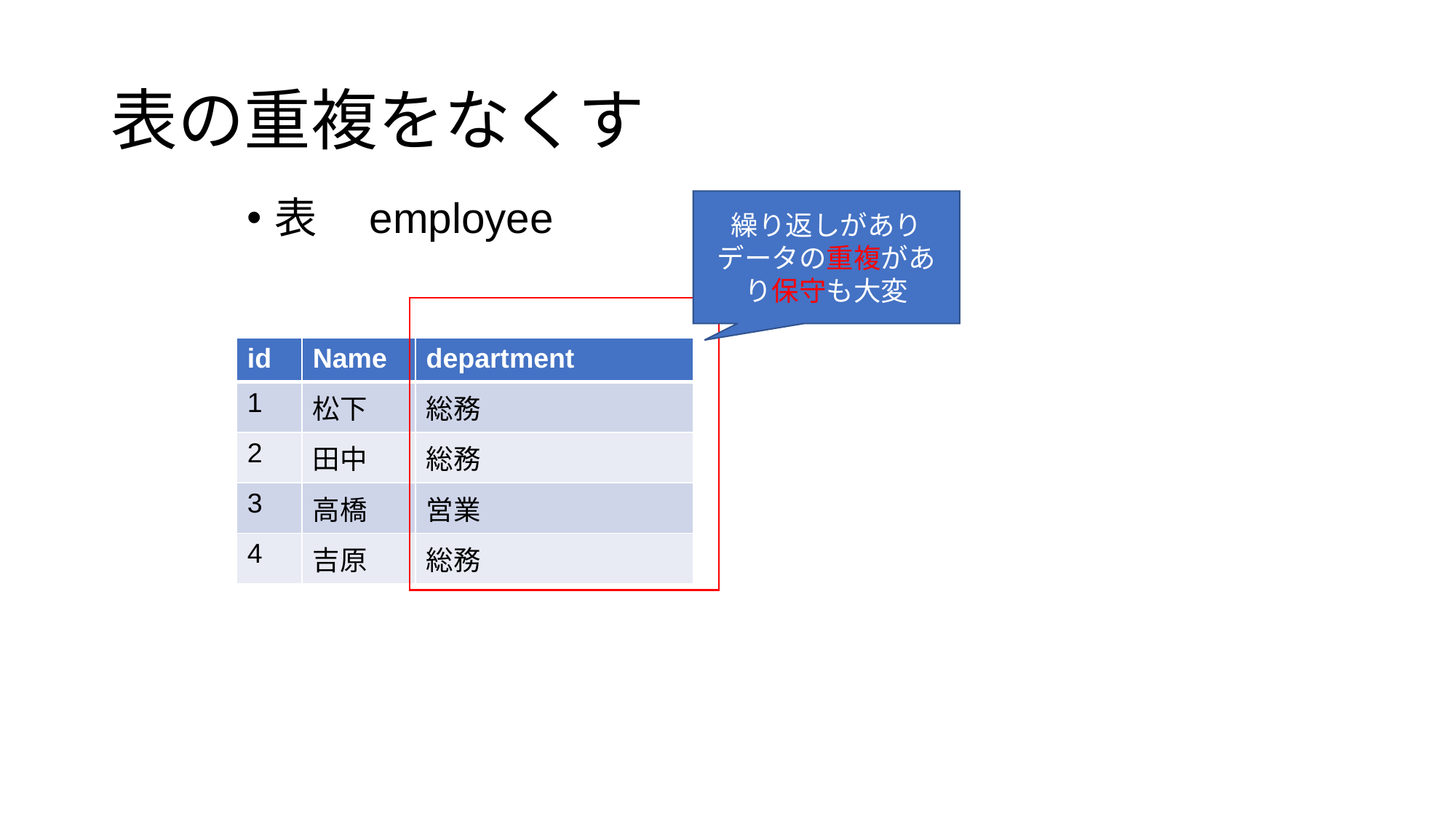

# 表の重複をなくす
表　employee
繰り返しがありデータの重複があり保守も大変

| id | Name | department |
| --- | --- | --- |
| 1 | 松下 | 総務 |
| 2 | 田中 | 総務 |
| 3 | 高橋 | 営業 |
| 4 | 吉原 | 総務 |